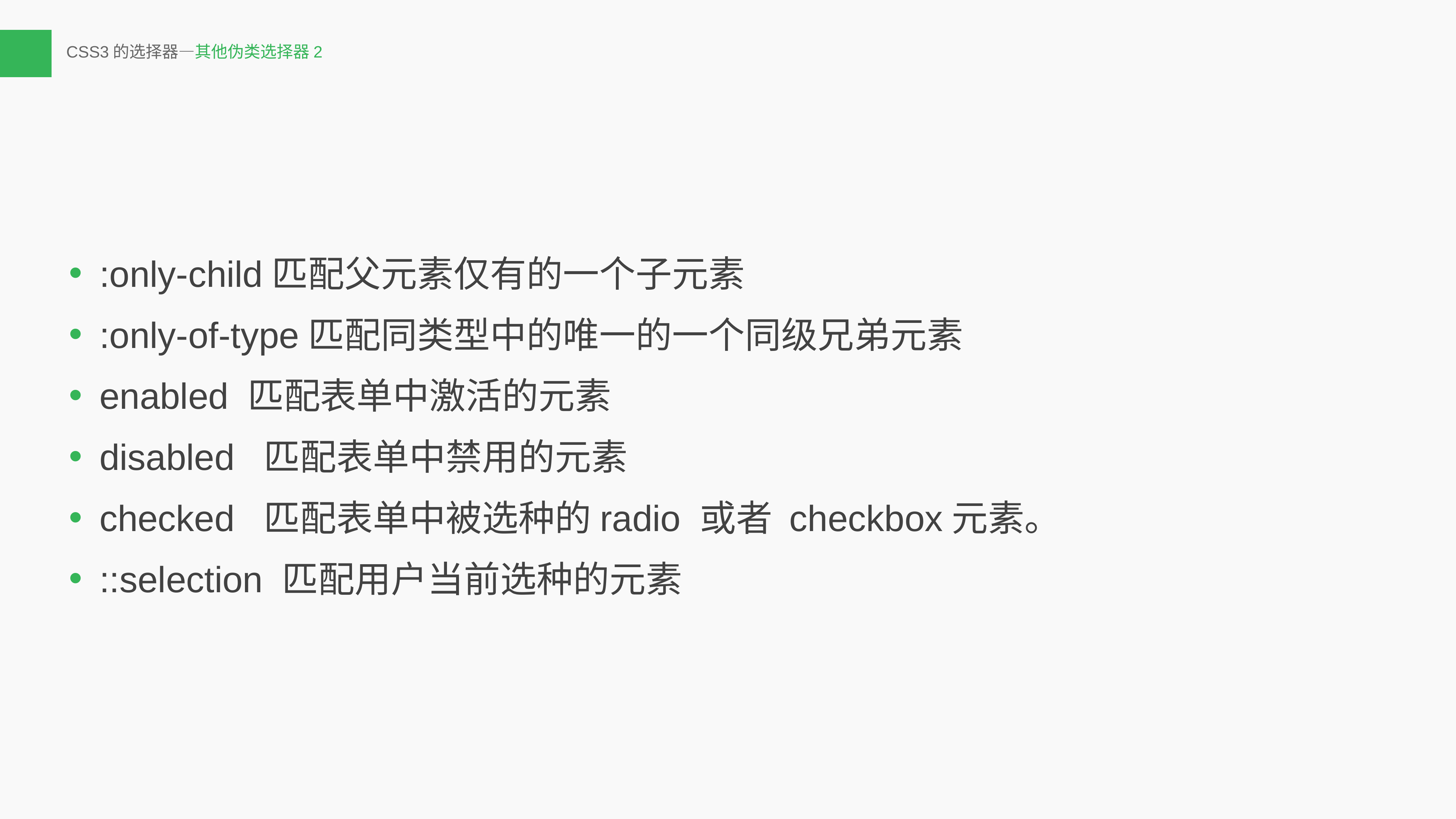

# CSS3的选择器—其他伪类选择器2
:only-child匹配父元素仅有的一个子元素
:only-of-type匹配同类型中的唯一的一个同级兄弟元素
enabled 匹配表单中激活的元素
disabled  匹配表单中禁用的元素
checked  匹配表单中被选种的radio 或者 checkbox元素。
::selection 匹配用户当前选种的元素